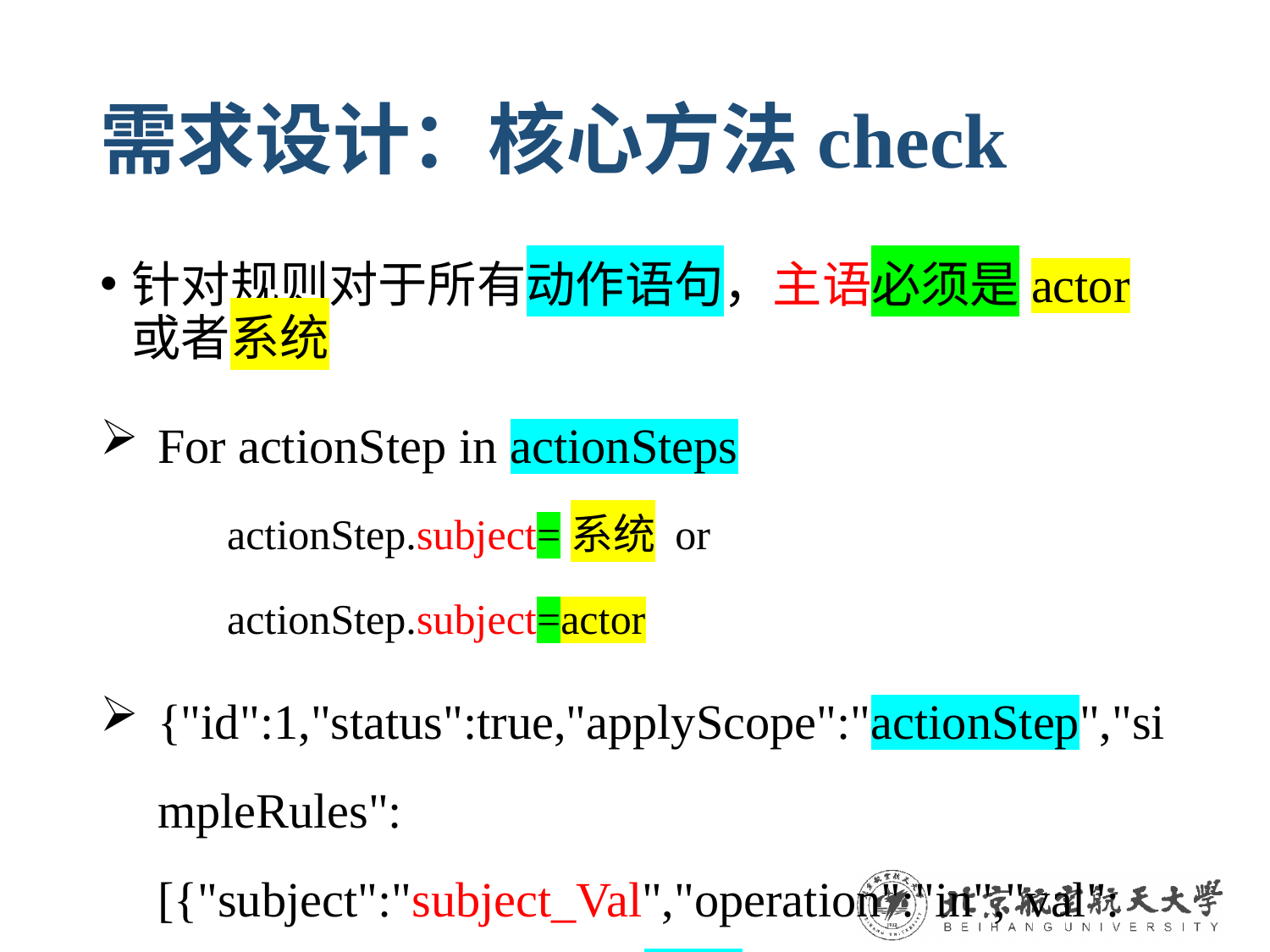

# 需求设计：核心方法check
针对规则对于所有动作语句，主语必须是actor或者系统
For actionStep in actionSteps
actionStep.subject=系统 or
actionStep.subject=actor
{"id":1,"status":true,"applyScope":"actionStep","simpleRules":[{"subject":"subject_Val","operation":"in","val":["the system","$actor","系统"]}